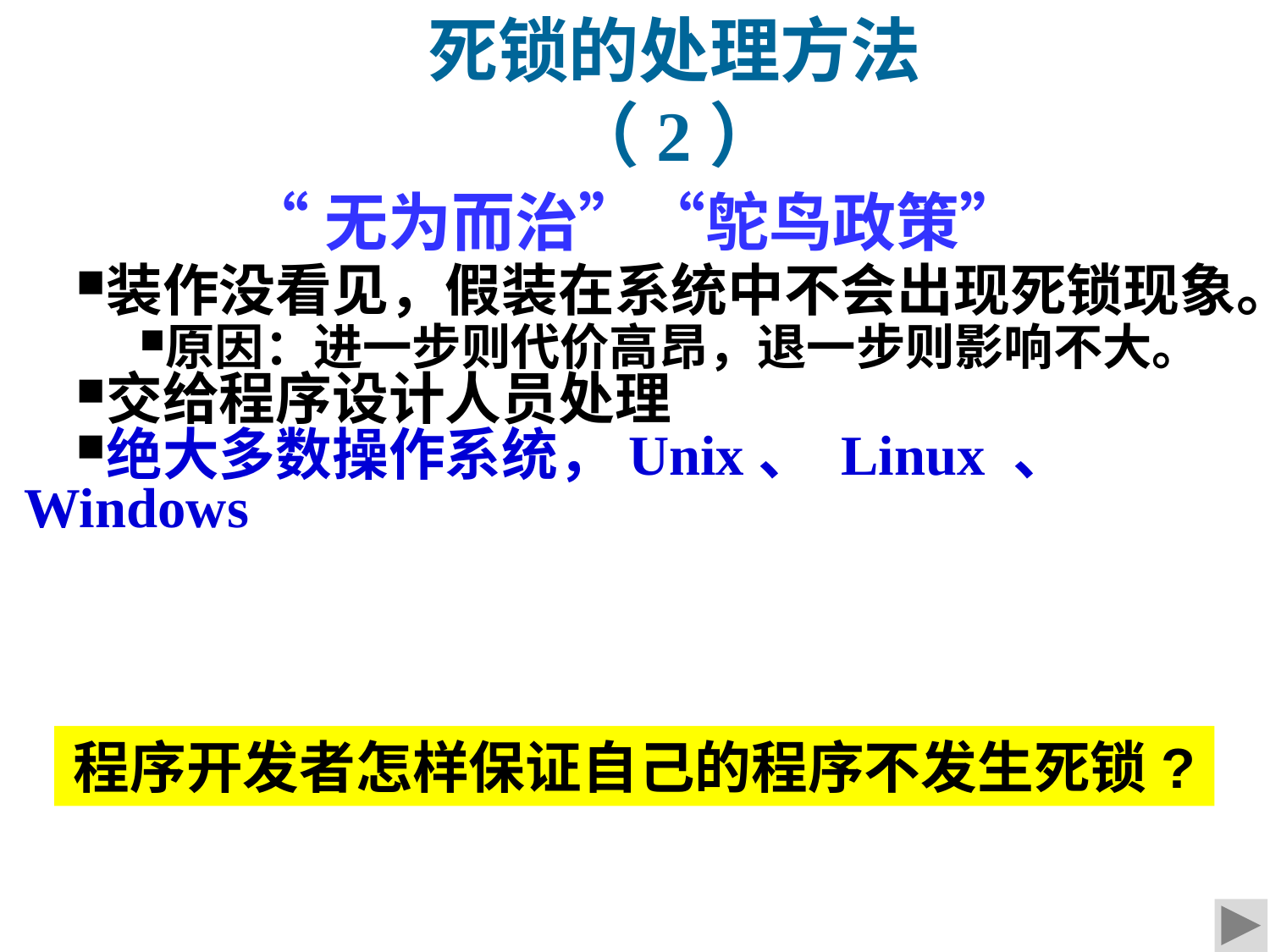

死锁的处理方法（2）
“无为而治”“鸵鸟政策”
装作没看见，假装在系统中不会出现死锁现象。
原因：进一步则代价高昂，退一步则影响不大。
交给程序设计人员处理
绝大多数操作系统，Unix、 Linux 、 	Windows
程序开发者怎样保证自己的程序不发生死锁?